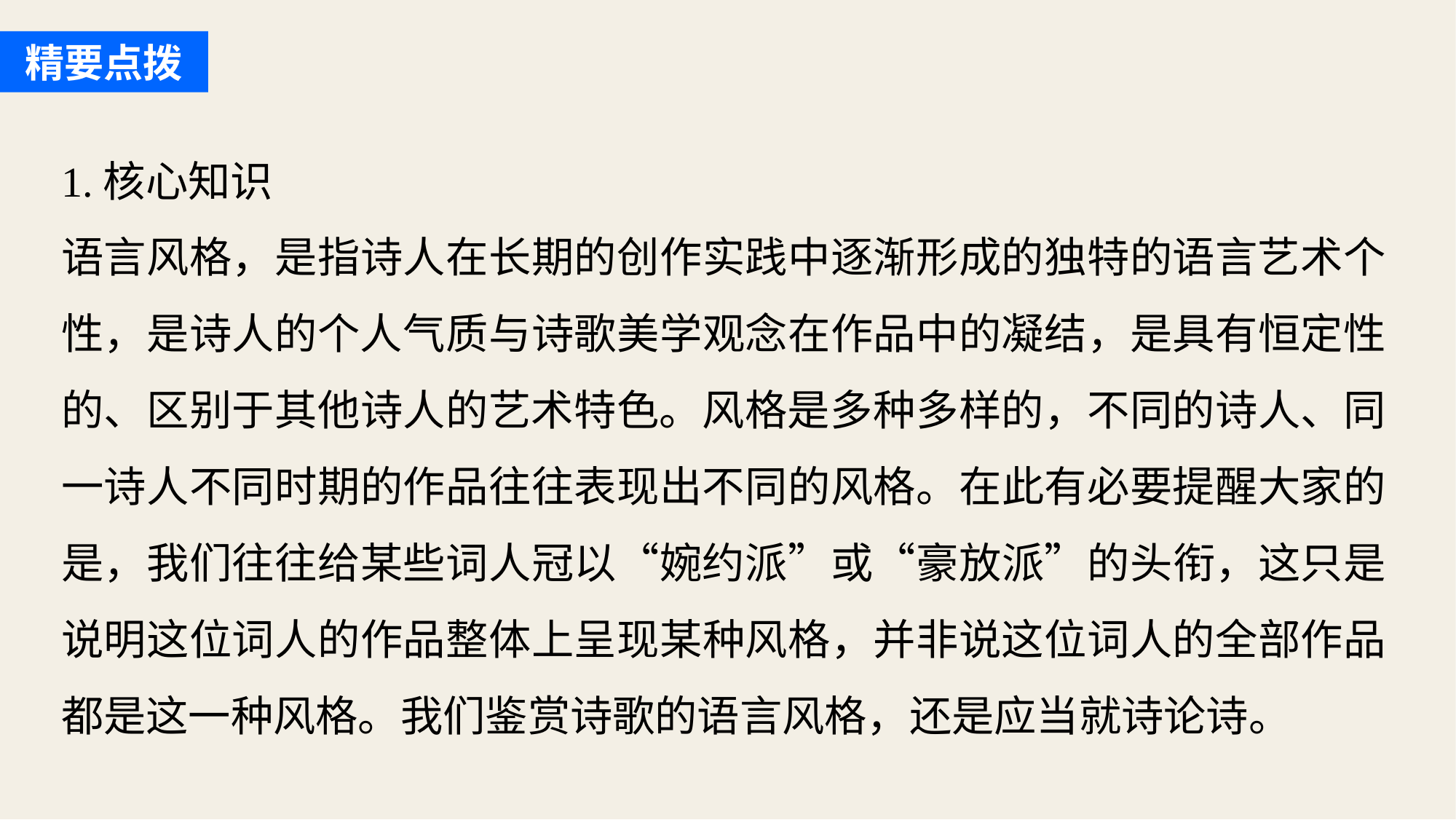

精要点拨
1.核心知识
语言风格，是指诗人在长期的创作实践中逐渐形成的独特的语言艺术个性，是诗人的个人气质与诗歌美学观念在作品中的凝结，是具有恒定性的、区别于其他诗人的艺术特色。风格是多种多样的，不同的诗人、同一诗人不同时期的作品往往表现出不同的风格。在此有必要提醒大家的是，我们往往给某些词人冠以“婉约派”或“豪放派”的头衔，这只是说明这位词人的作品整体上呈现某种风格，并非说这位词人的全部作品都是这一种风格。我们鉴赏诗歌的语言风格，还是应当就诗论诗。